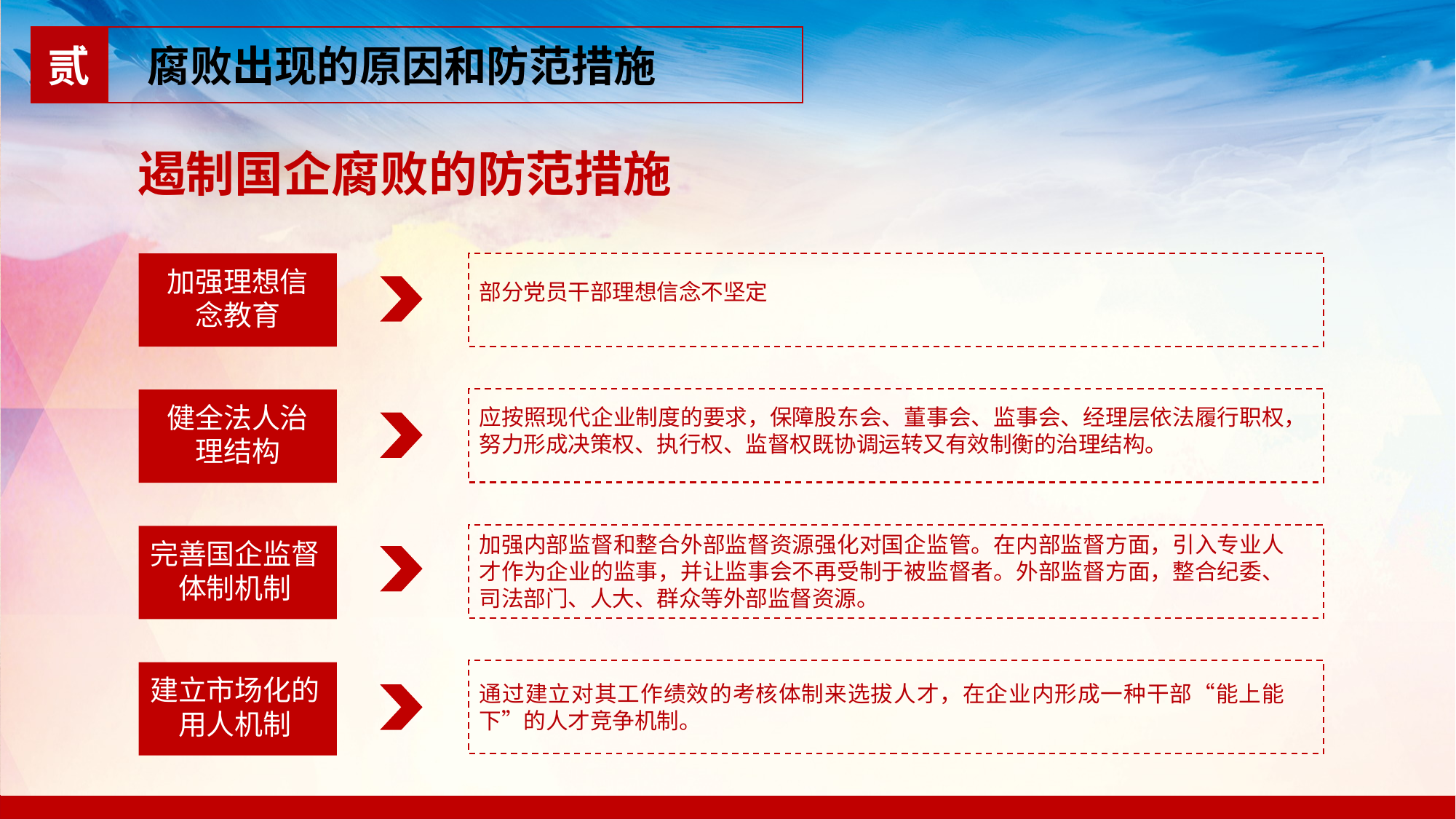

腐败出现的原因和防范措施
贰
遏制国企腐败的防范措施

加强理想信念教育

部分党员干部理想信念不坚定

应按照现代企业制度的要求，保障股东会、董事会、监事会、经理层依法履行职权，努力形成决策权、执行权、监督权既协调运转又有效制衡的治理结构。

健全法人治理结构

加强内部监督和整合外部监督资源强化对国企监管。在内部监督方面，引入专业人才作为企业的监事，并让监事会不再受制于被监督者。外部监督方面，整合纪委、司法部门、人大、群众等外部监督资源。

完善国企监督体制机制

通过建立对其工作绩效的考核体制来选拔人才，在企业内形成一种干部“能上能下”的人才竞争机制。

建立市场化的用人机制

行业PPT模板http://www.1ppt.com/hangye/